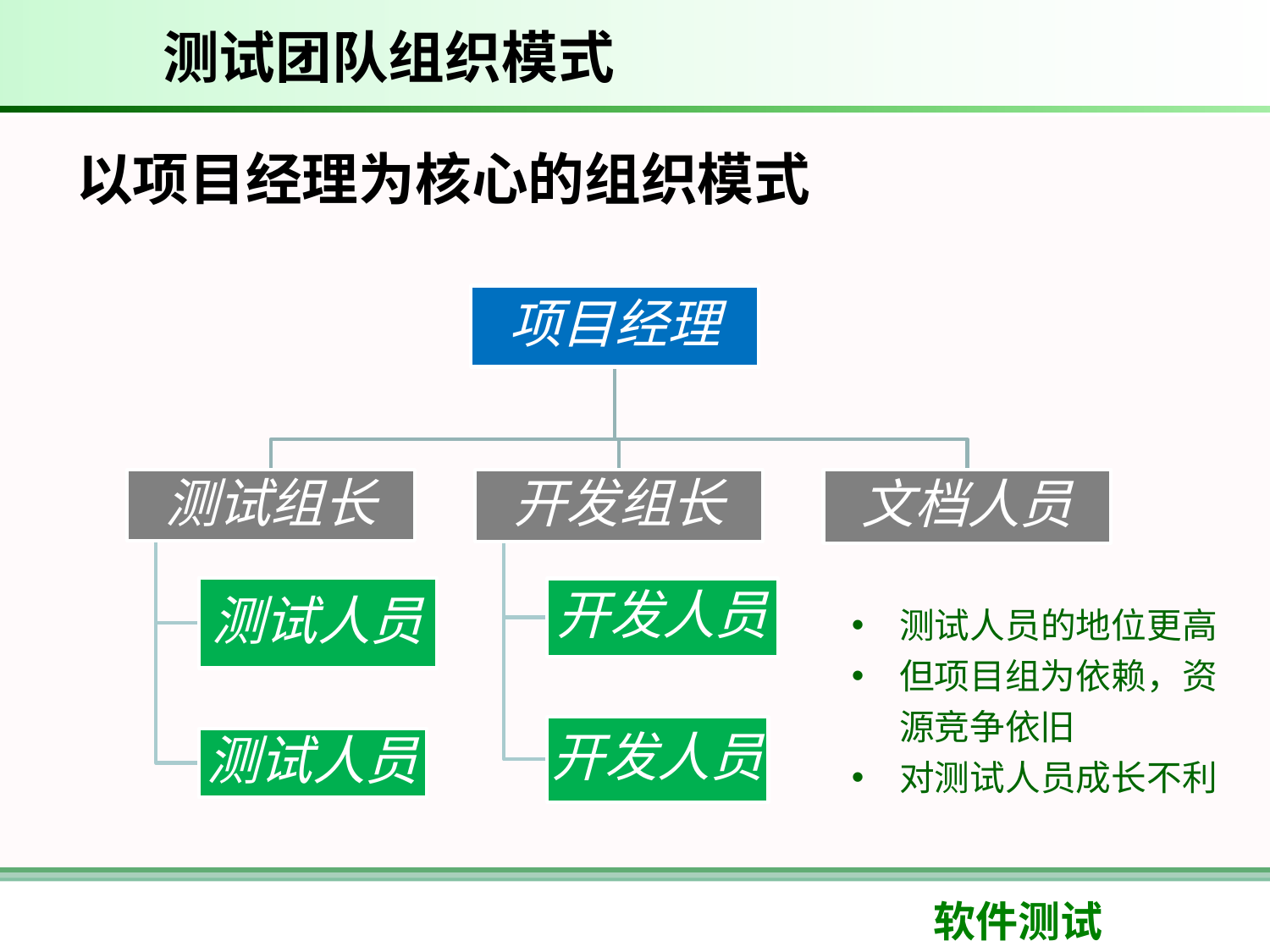

测试团队组织模式
# 以项目经理为核心的组织模式
项目经理
测试组长
测试人员
测试人员
开发组长
开发人员
开发人员
文档人员
测试人员的地位更高
但项目组为依赖，资源竞争依旧
对测试人员成长不利